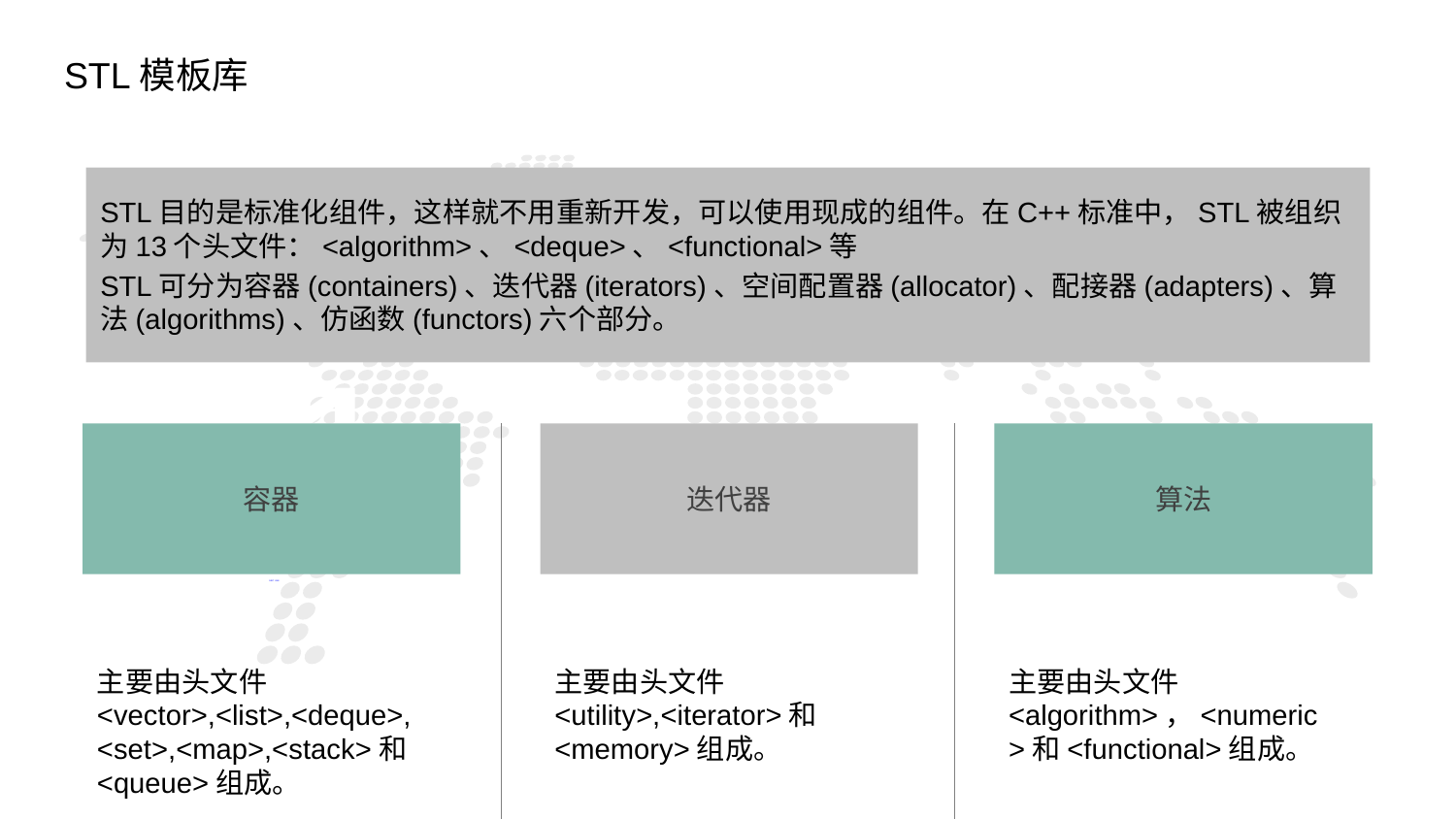

STL模板库
STL目的是标准化组件，这样就不用重新开发，可以使用现成的组件。在C++标准中，STL被组织为13个头文件：<algorithm>、<deque>、<functional>等
STL可分为容器(containers)、迭代器(iterators)、空间配置器(allocator)、配接器(adapters)、算法(algorithms)、仿函数(functors)六个部分。
1
容器
迭代器
算法
PART  ONE

主要由头文件<vector>,<list>,<deque>,<set>,<map>,<stack>和<queue>组成。

主要由头文件<utility>,<iterator>和<memory>组成。

主要由头文件<algorithm>，<numeric>和<functional>组成。